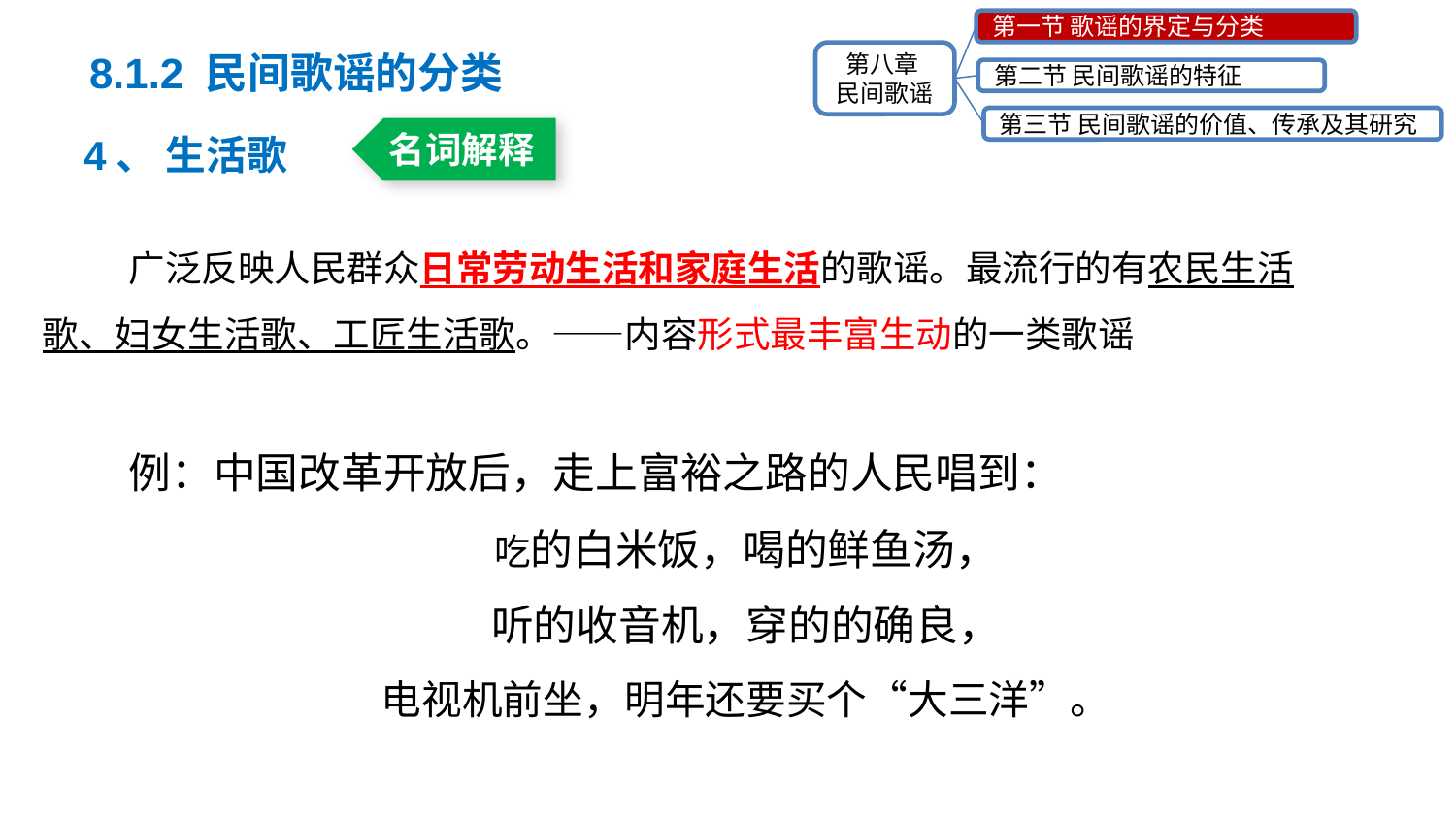

第一节 歌谣的界定与分类
第八章
民间歌谣
第二节 民间歌谣的特征
第三节 民间歌谣的价值、传承及其研究
8.1.2 民间歌谣的分类
4、 生活歌
名词解释
广泛反映人民群众日常劳动生活和家庭生活的歌谣。最流行的有农民生活歌、妇女生活歌、工匠生活歌。——内容形式最丰富生动的一类歌谣

例：中国改革开放后，走上富裕之路的人民唱到：
吃的白米饭，喝的鲜鱼汤，
听的收音机，穿的的确良，
电视机前坐，明年还要买个“大三洋”。